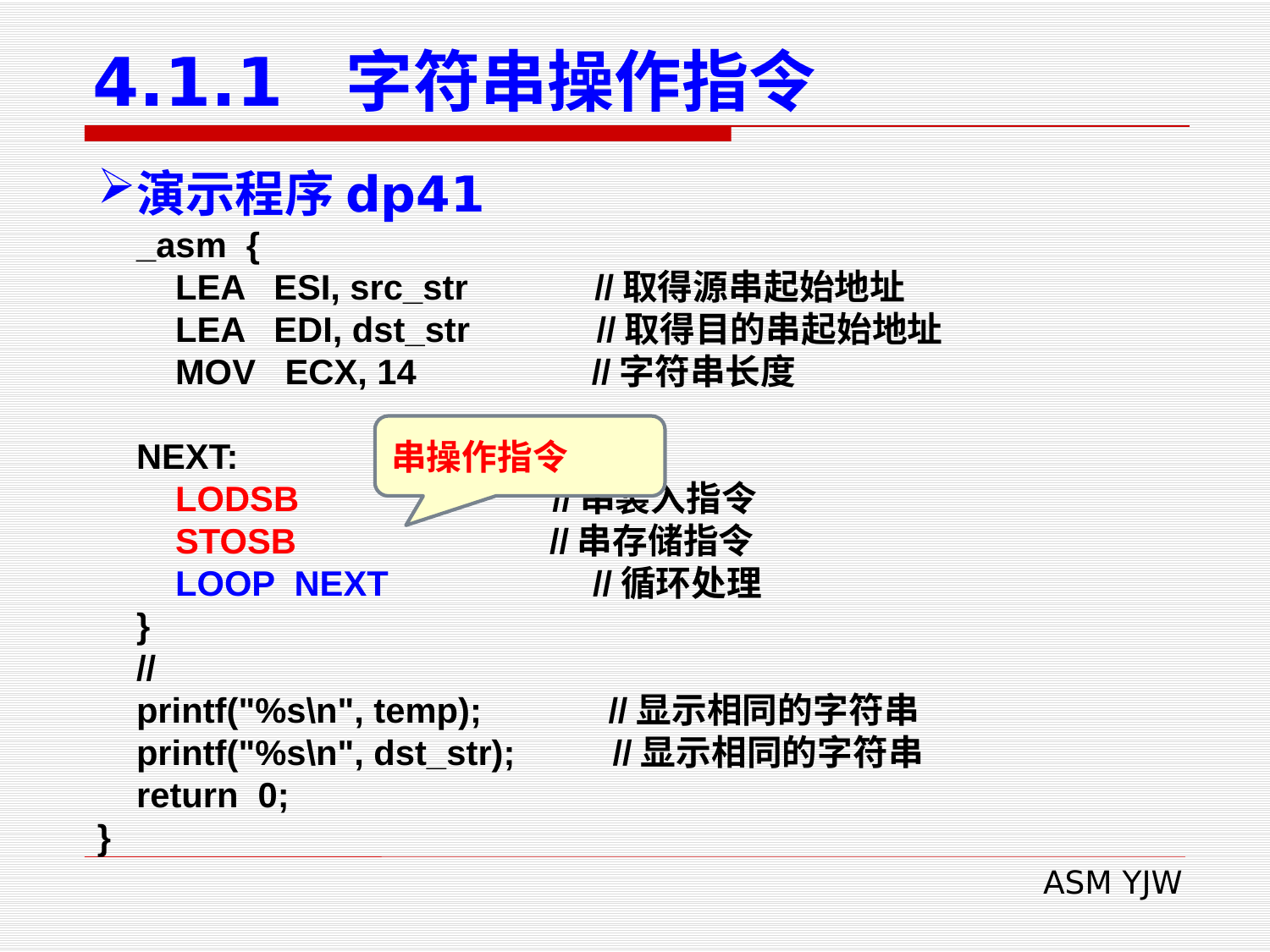

# 4.1.1  字符串操作指令
演示程序dp41
    _asm  {
        LEA   ESI, src_str             //取得源串起始地址
        LEA   EDI, dst_str             //取得目的串起始地址
        MOV   ECX, 14                  //字符串长度

    NEXT:
        LODSB                          //串装入指令
        STOSB                          //串存储指令
        LOOP  NEXT                     //循环处理
    }
    //
    printf("%s\n", temp);             //显示相同的字符串
    printf("%s\n", dst_str);          //显示相同的字符串
    return  0;
}
串操作指令